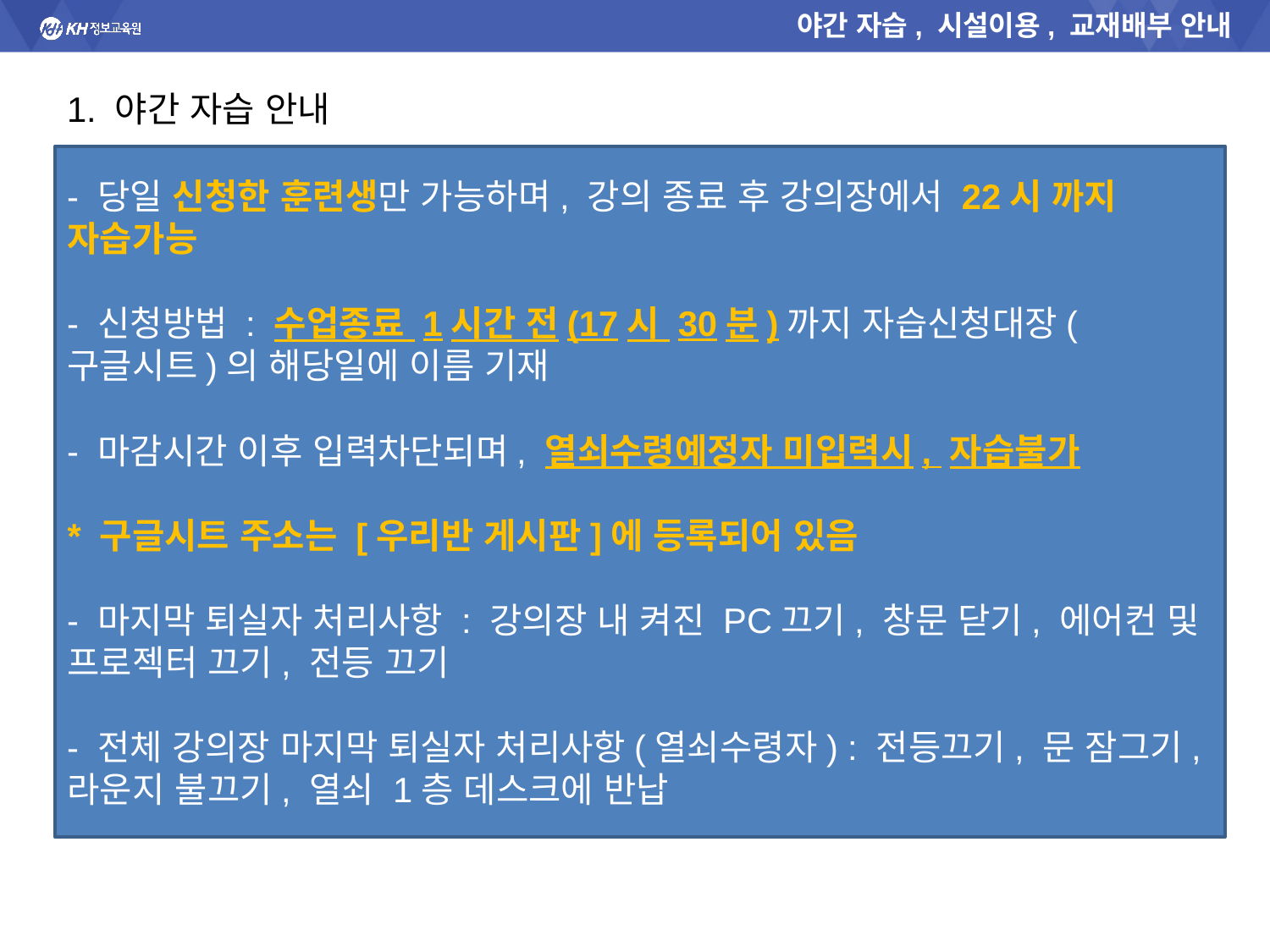

야간 자습, 시설이용, 교재배부 안내
1. 야간 자습 안내

- 당일 신청한 훈련생만 가능하며, 강의 종료 후 강의장에서 22시 까지 자습가능
- 신청방법 : 수업종료 1시간 전(17시 30분)까지 자습신청대장(구글시트)의 해당일에 이름 기재
- 마감시간 이후 입력차단되며, 열쇠수령예정자 미입력시, 자습불가
* 구글시트 주소는 [우리반 게시판]에 등록되어 있음

- 마지막 퇴실자 처리사항 : 강의장 내 켜진 PC끄기, 창문 닫기, 에어컨 및 프로젝터 끄기, 전등 끄기
- 전체 강의장 마지막 퇴실자 처리사항(열쇠수령자) : 전등끄기, 문 잠그기, 라운지 불끄기, 열쇠 1층 데스크에 반납